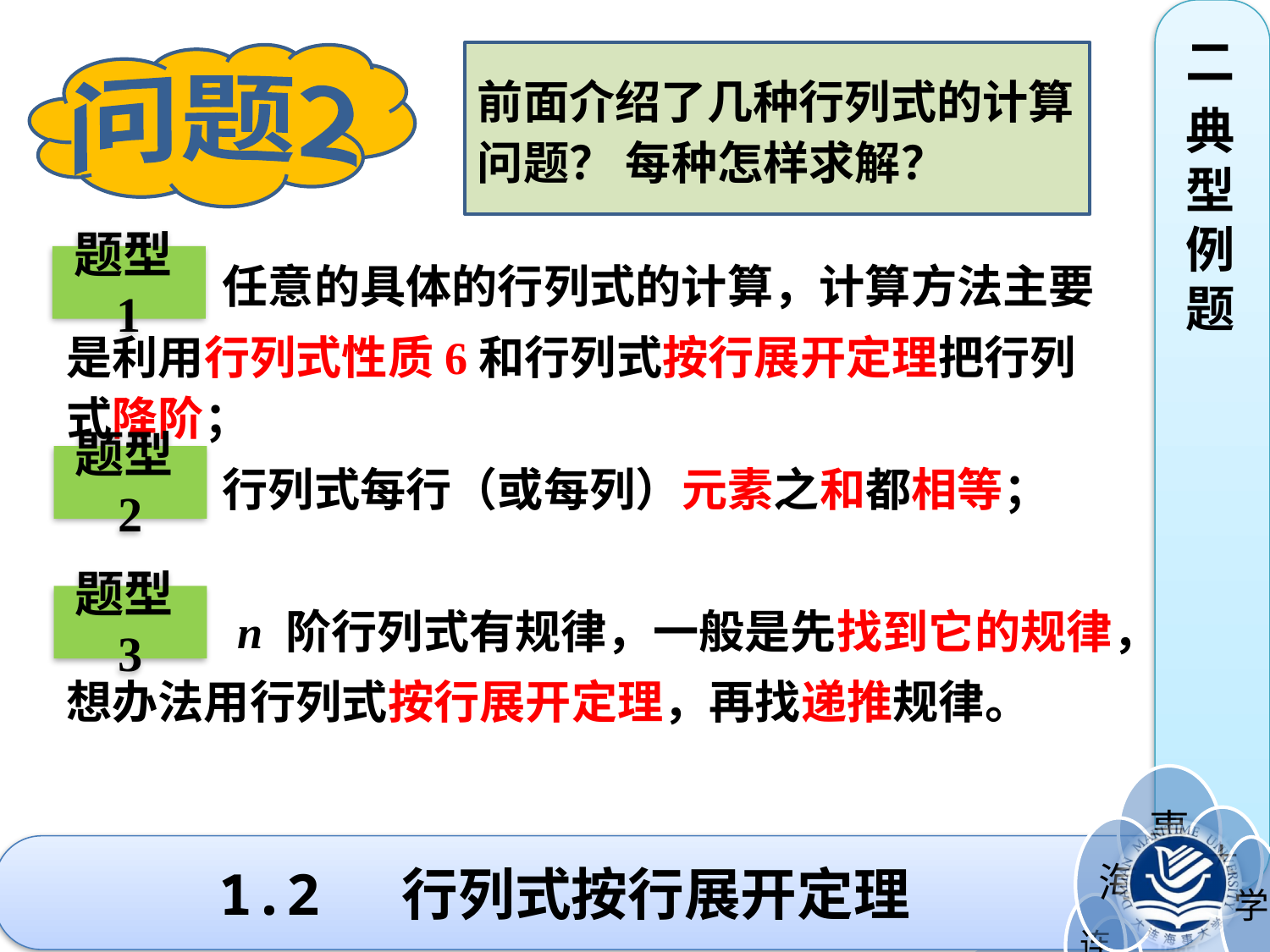

二
典型例题
前面介绍了几种行列式的计算问题？ 每种怎样求解？

问题2
题型1
              任意的具体的行列式的计算，计算方法主要
是利用行列式性质6和行列式按行展开定理把行列
式降阶；
              行列式每行（或每列）元素之和都相等；

               n 阶行列式有规律，一般是先找到它的规律，
想办法用行列式按行展开定理，再找递推规律。
题型2
题型3
# 1.2  行列式按行展开定理